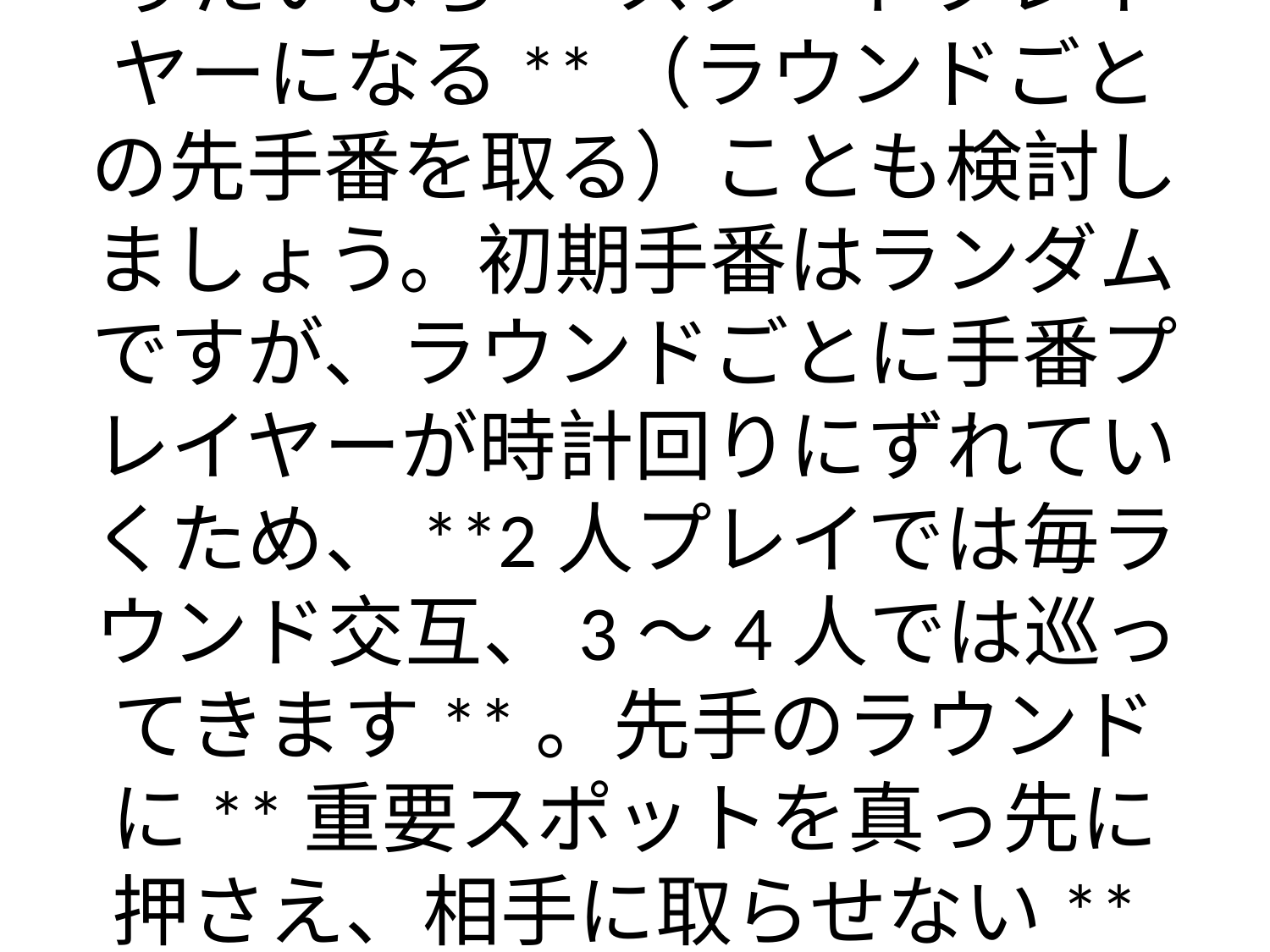

# - **ワーカープレイスメントのブロッキング:** 考古学者コマを置くキャンプ地や遺跡は、一部を除き基本的に**各ラウンド一人しか利用できません**（他人のコマがある所には置けない）。そのため、**人気のキャンプ地や強力な遺跡は争奪戦**になります。典型的なのは**コイン2個のキャンプ地**や**コンパス2個のキャンプ地**で、序盤は誰もが欲しいアクションです。また**カード除去ができるキャンプ地**（カード1枚捨てて宝石取得）は恐怖処理にも使えるため競合します。これらを確実に取りたいなら**スタートプレイヤーになる**（ラウンドごとの先手番を取る）ことも検討しましょう。初期手番はランダムですが、ラウンドごとに手番プレイヤーが時計回りにずれていくため、**2人プレイでは毎ラウンド交互、3～4人では巡ってきます**。先手のラウンドに**重要スポットを真っ先に押さえ、相手に取らせない**だけでも有利です。ただしブロックのためだけに自分に不要な行動をするのは逆効果なので、**自分にも利益がありつつ相手を妨害できる場所**を狙います。例えば相手が明らかに次コンパスが必要そうなときに自分もコンパスが欲しければ、先回りでコンパス2取得を取る、程度の意識です。